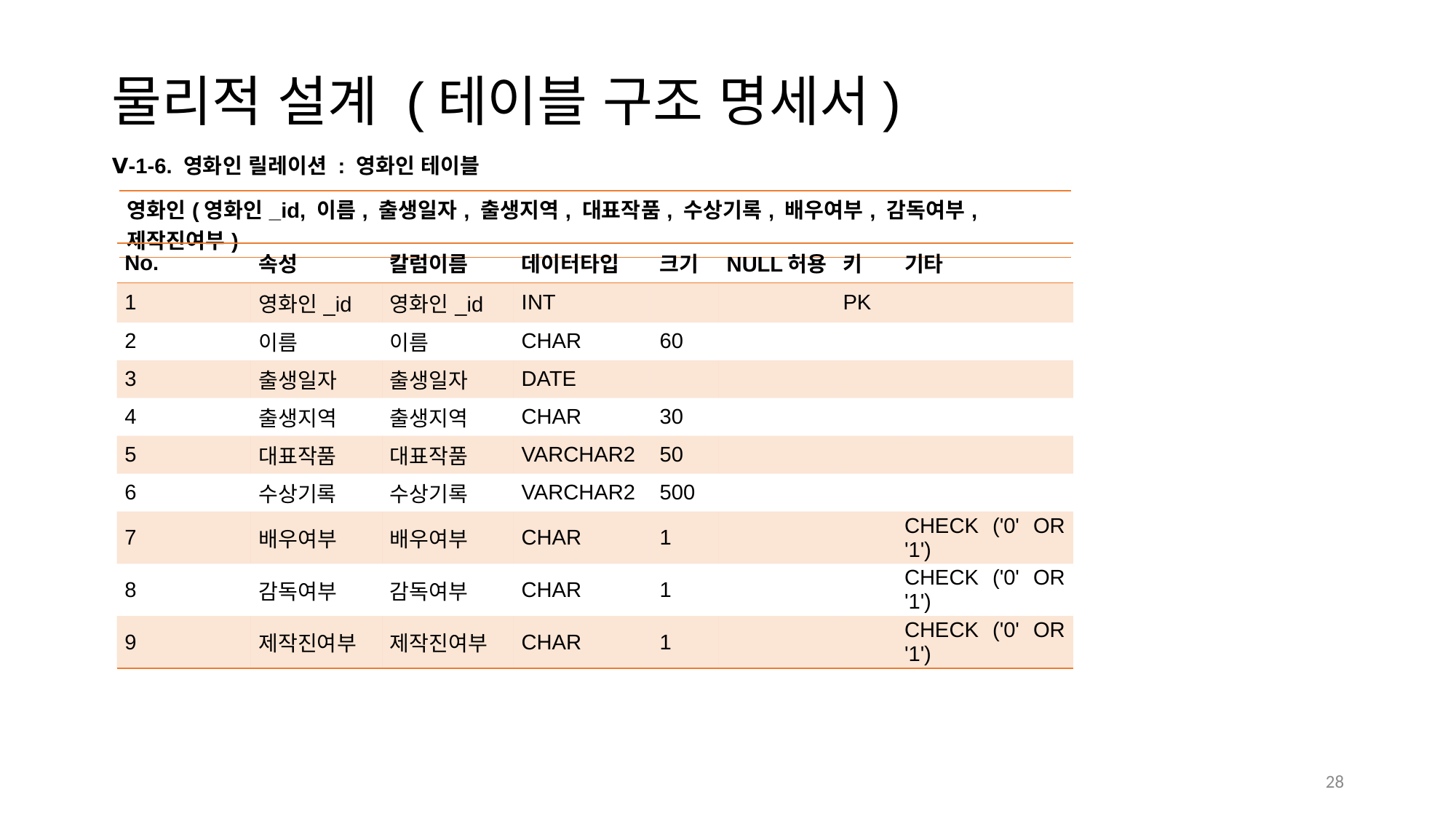

물리적 설계 (테이블 구조 명세서)
Ⅴ-1-6. 영화인 릴레이션 : 영화인 테이블
| 영화인(영화인\_id, 이름, 출생일자, 출생지역, 대표작품, 수상기록, 배우여부, 감독여부, 제작진여부) |
| --- |
| No. | 속성 | 칼럼이름 | 데이터타입 | 크기 | NULL허용 | 키 | 기타 |
| --- | --- | --- | --- | --- | --- | --- | --- |
| 1 | 영화인\_id | 영화인\_id | INT |  |  | PK |  |
| 2 | 이름 | 이름 | CHAR | 60 |  |  |  |
| 3 | 출생일자 | 출생일자 | DATE |  |  |  |  |
| 4 | 출생지역 | 출생지역 | CHAR | 30 |  |  |  |
| 5 | 대표작품 | 대표작품 | VARCHAR2 | 50 |  |  |  |
| 6 | 수상기록 | 수상기록 | VARCHAR2 | 500 |  |  |  |
| 7 | 배우여부 | 배우여부 | CHAR | 1 |  |  | CHECK ('0' OR '1') |
| 8 | 감독여부 | 감독여부 | CHAR | 1 |  |  | CHECK ('0' OR '1') |
| 9 | 제작진여부 | 제작진여부 | CHAR | 1 |  |  | CHECK ('0' OR '1') |
28